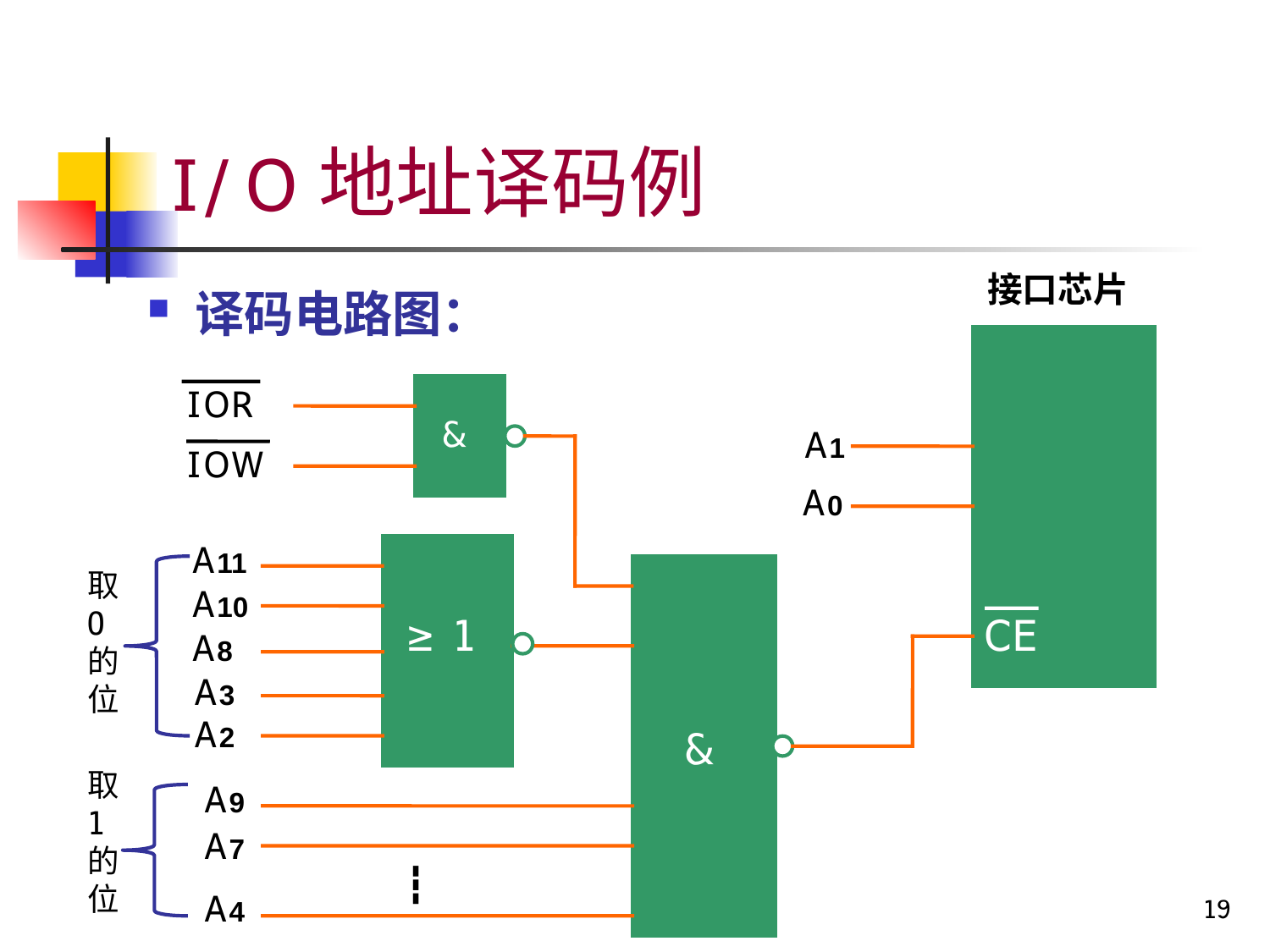

# I/O地址译码例
接口芯片
译码电路图：

IOR

&
A1

IOW

A0

A11

取0的位

A10

≥ 1
CE

A8

A3

A2
&

取1的位
A9

A7

┇
19
A4